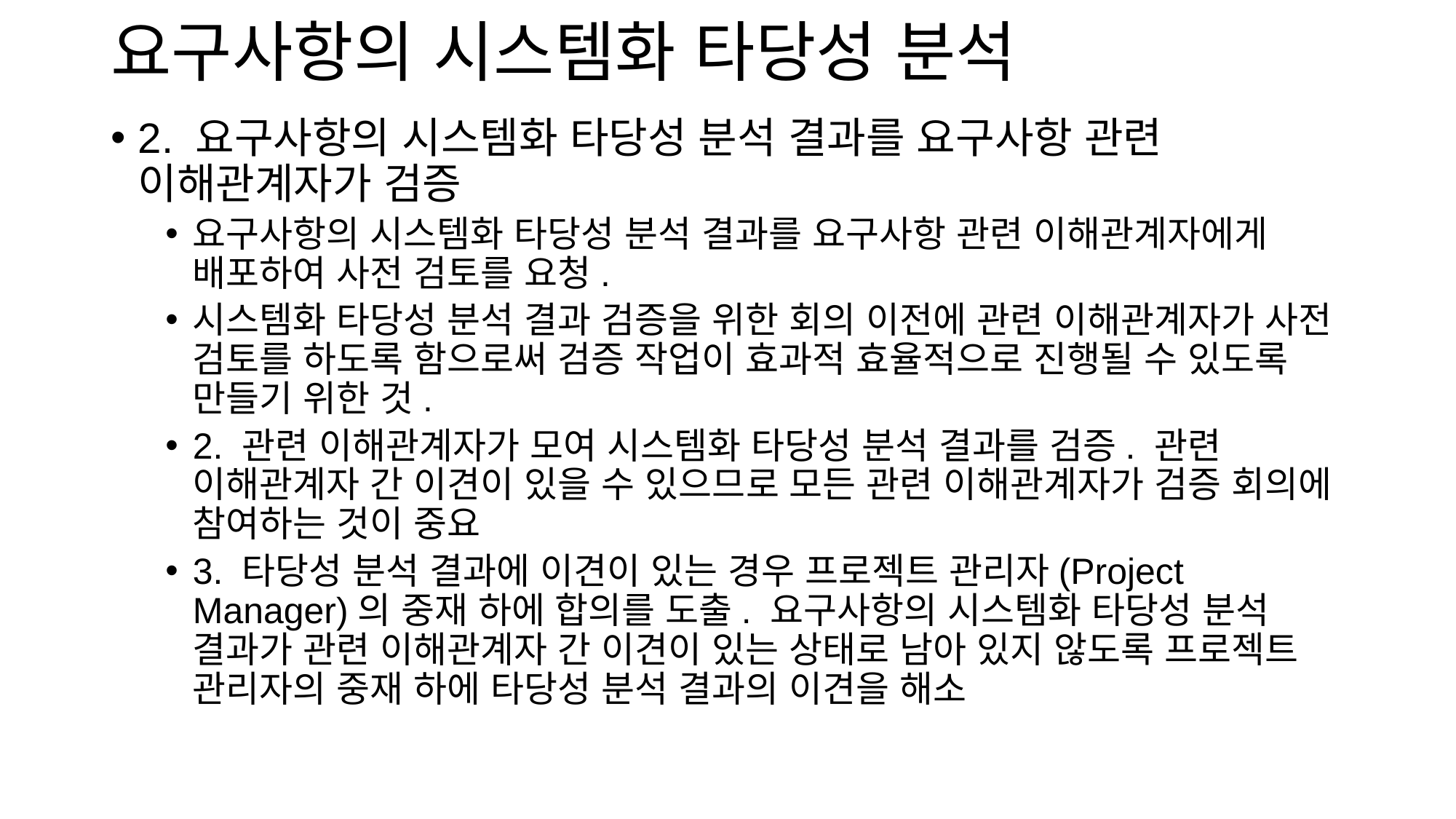

# 요구사항의 시스템화 타당성 분석
2. 요구사항의 시스템화 타당성 분석 결과를 요구사항 관련 이해관계자가 검증
요구사항의 시스템화 타당성 분석 결과를 요구사항 관련 이해관계자에게 배포하여 사전 검토를 요청.
시스템화 타당성 분석 결과 검증을 위한 회의 이전에 관련 이해관계자가 사전 검토를 하도록 함으로써 검증 작업이 효과적 효율적으로 진행될 수 있도록 만들기 위한 것.
2. 관련 이해관계자가 모여 시스템화 타당성 분석 결과를 검증. 관련 이해관계자 간 이견이 있을 수 있으므로 모든 관련 이해관계자가 검증 회의에 참여하는 것이 중요
3. 타당성 분석 결과에 이견이 있는 경우 프로젝트 관리자(Project Manager)의 중재 하에 합의를 도출. 요구사항의 시스템화 타당성 분석 결과가 관련 이해관계자 간 이견이 있는 상태로 남아 있지 않도록 프로젝트 관리자의 중재 하에 타당성 분석 결과의 이견을 해소